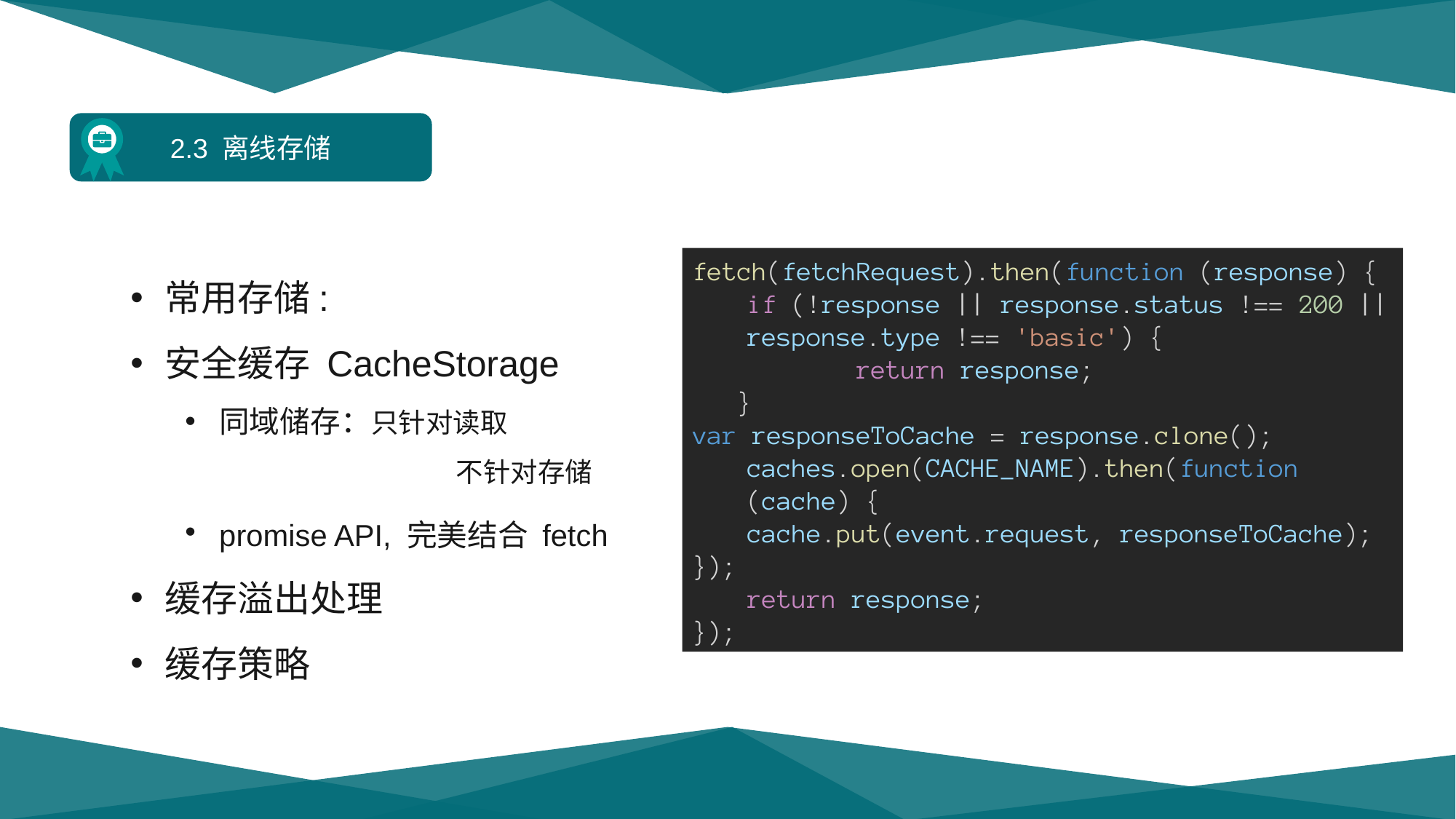

2.3 离线存储

常用存储:
安全缓存 CacheStorage
同域储存：只针对读取
		   不针对存储
promise API, 完美结合 fetch
缓存溢出处理
缓存策略
fetch(fetchRequest).then(function (response) {
if (!response || response.status !== 200 || response.type !== 'basic') {
	return response;
   }
var responseToCache = response.clone();
caches.open(CACHE_NAME).then(function (cache) {
cache.put(event.request, responseToCache);
});
return response;
});